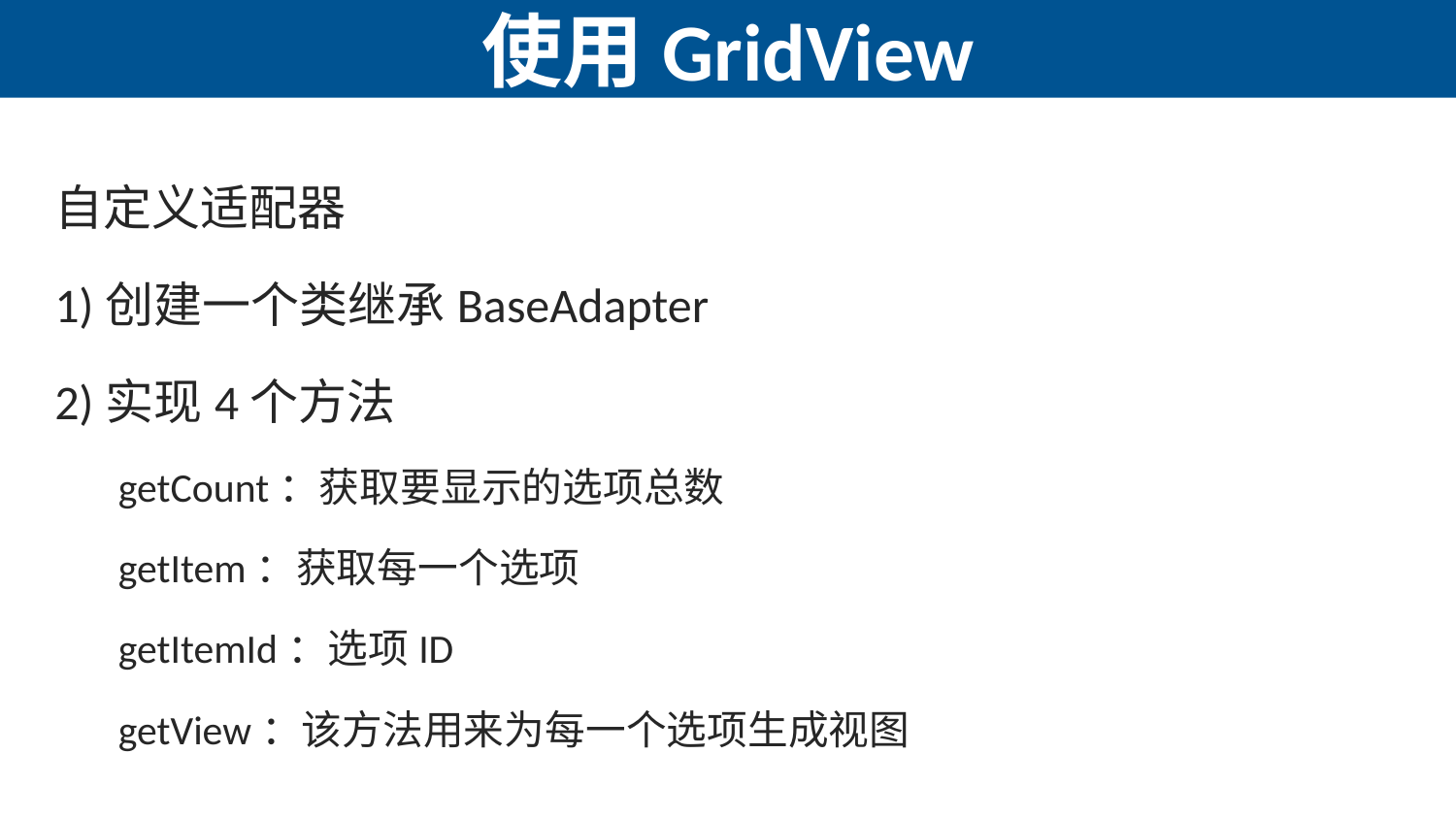

# 使用GridView
自定义适配器
1)创建一个类继承BaseAdapter
2)实现4个方法
getCount：获取要显示的选项总数
getItem：获取每一个选项
getItemId：选项ID
getView：该方法用来为每一个选项生成视图